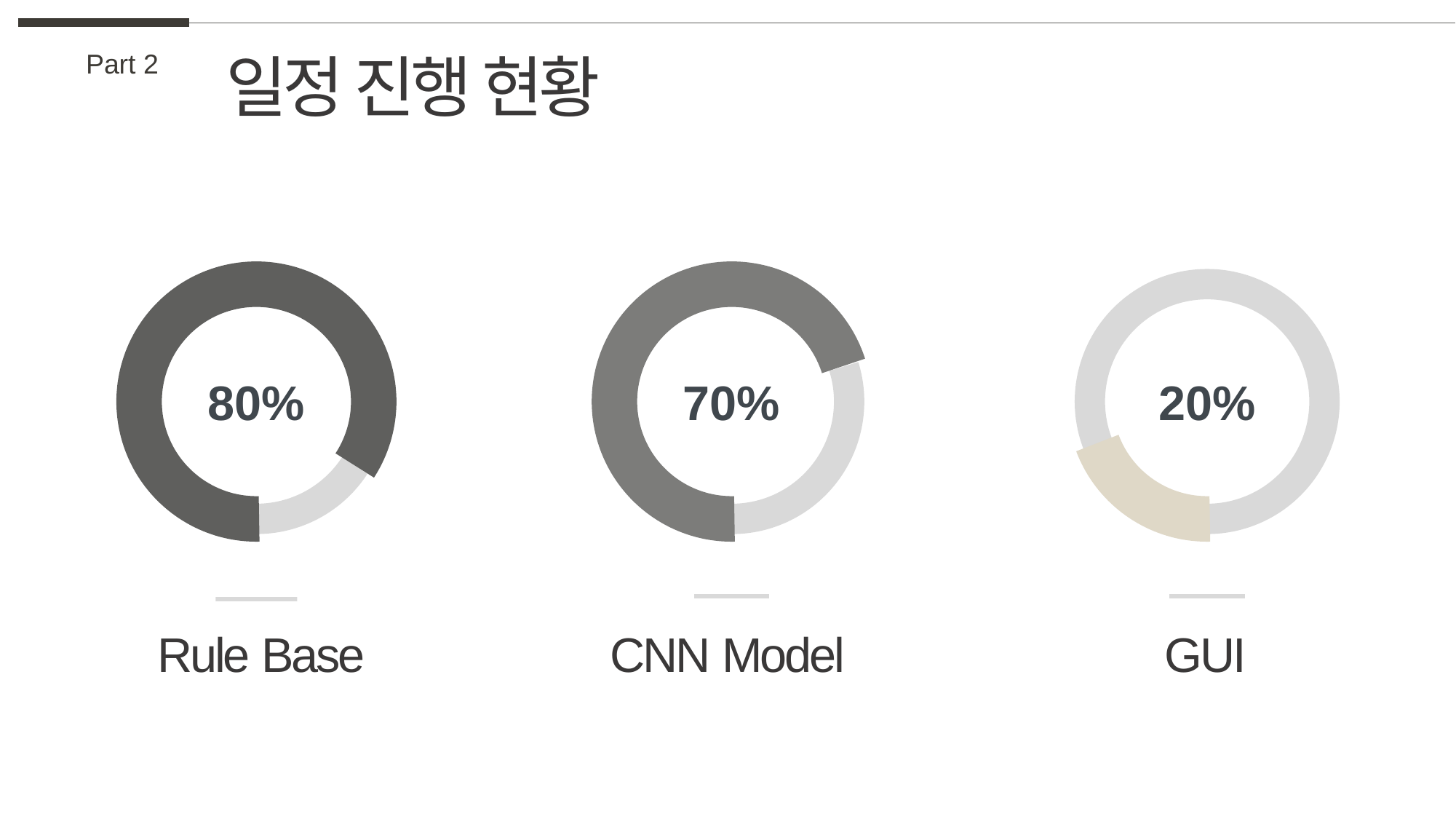

일정 진행 현황
Part 2

80%
70%
20%

Rule Base
CNN Model
GUI